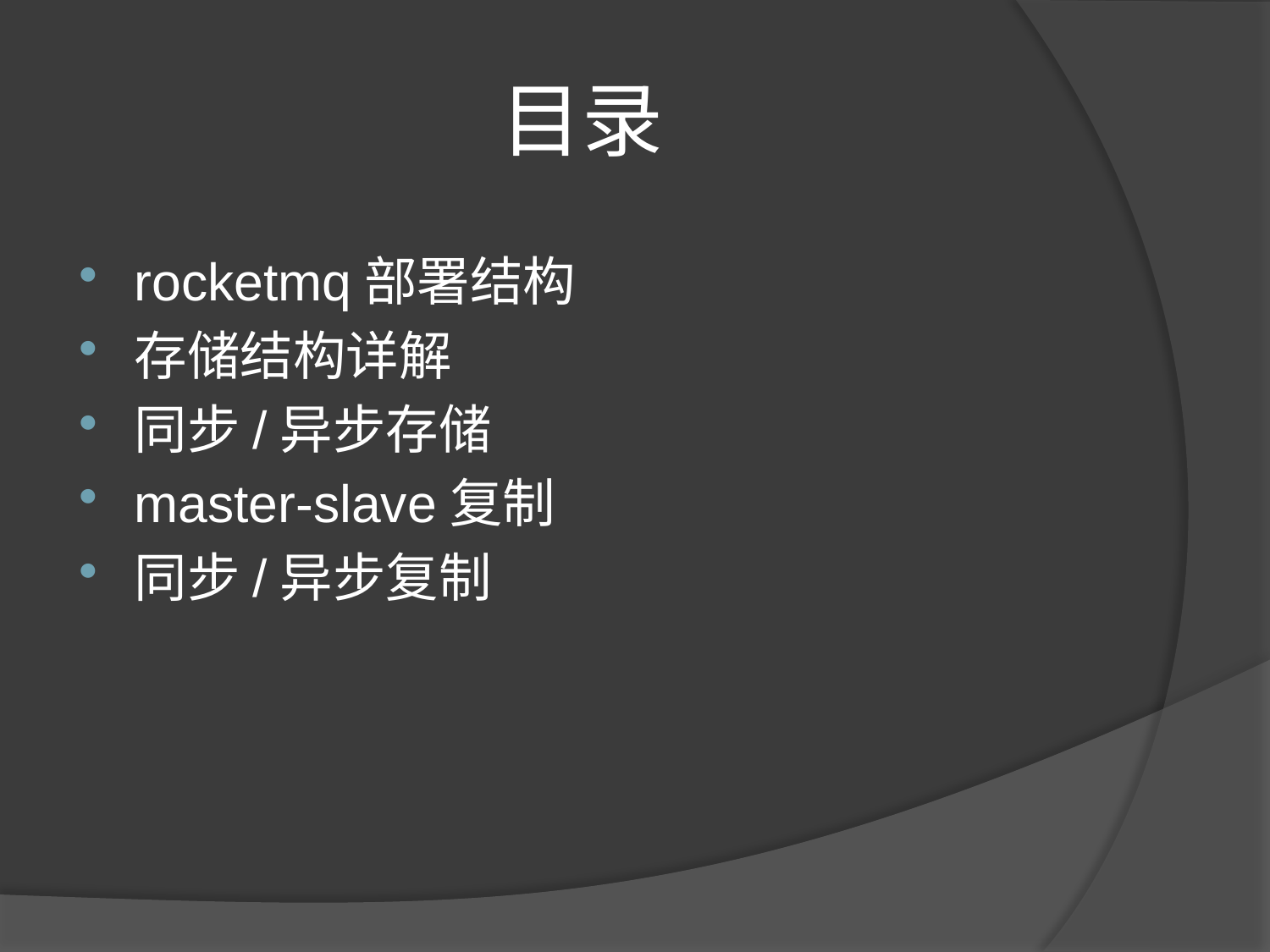

# 目录

rocketmq部署结构
存储结构详解
同步/异步存储
master-slave复制
同步/异步复制